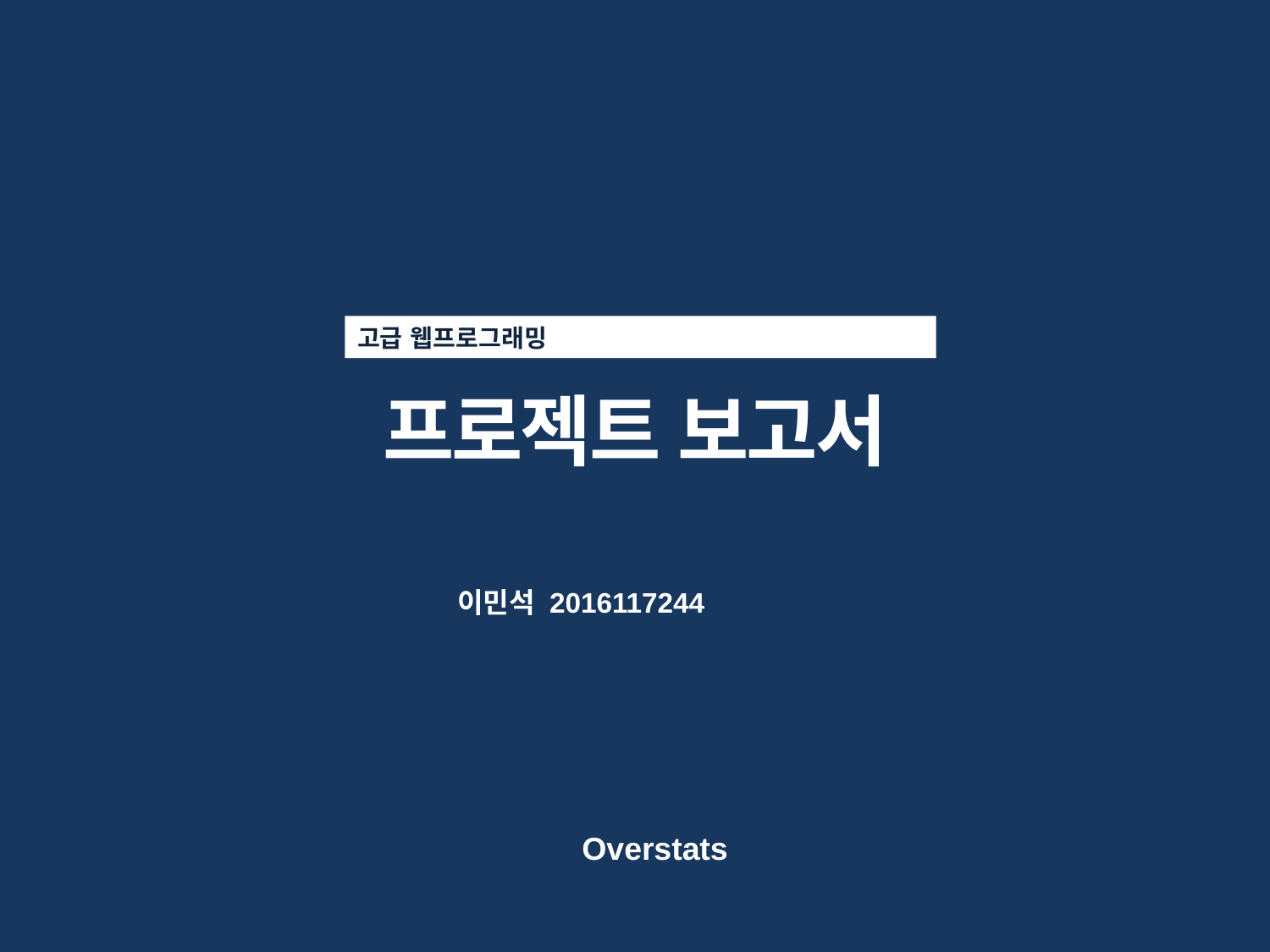

고급 웹프로그래밍
프로젝트 보고서
이민석 2016117244
Overstats